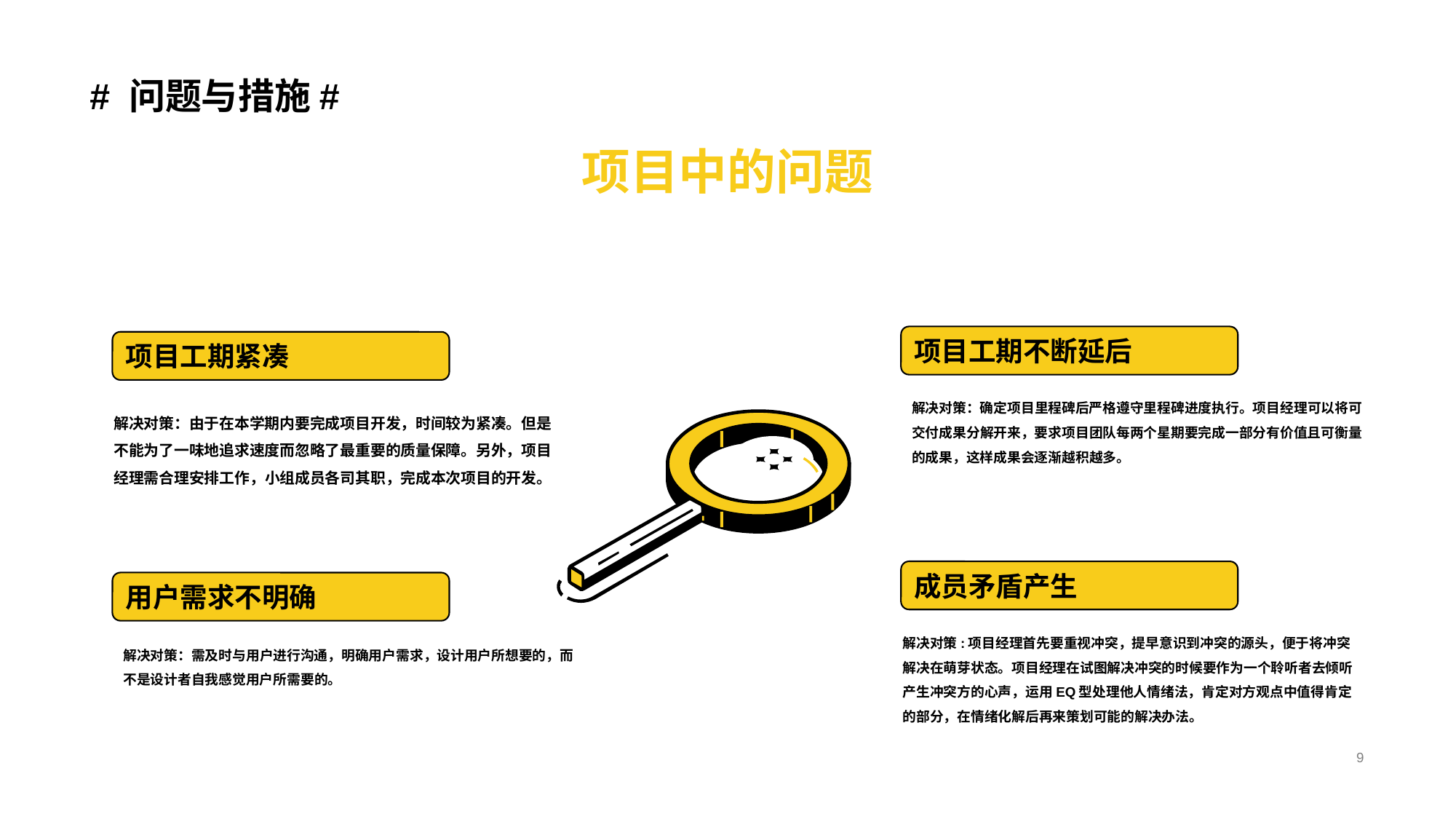

# # 问题与措施#
项目中的问题
项目工期不断延后
解决对策：确定项目里程碑后严格遵守里程碑进度执行。项目经理可以将可交付成果分解开来，要求项目团队每两个星期要完成一部分有价值且可衡量的成果，这样成果会逐渐越积越多。
成员矛盾产生
解决对策:项目经理首先要重视冲突，提早意识到冲突的源头，便于将冲突解决在萌芽状态。项目经理在试图解决冲突的时候要作为一个聆听者去倾听产生冲突方的心声，运用EQ型处理他人情绪法，肯定对方观点中值得肯定的部分，在情绪化解后再来策划可能的解决办法。
项目工期紧凑
解决对策：由于在本学期内要完成项目开发，时间较为紧凑。但是不能为了一味地追求速度而忽略了最重要的质量保障。另外，项目经理需合理安排工作，小组成员各司其职，完成本次项目的开发。
用户需求不明确
解决对策：需及时与用户进行沟通，明确用户需求，设计用户所想要的，而不是设计者自我感觉用户所需要的。

9